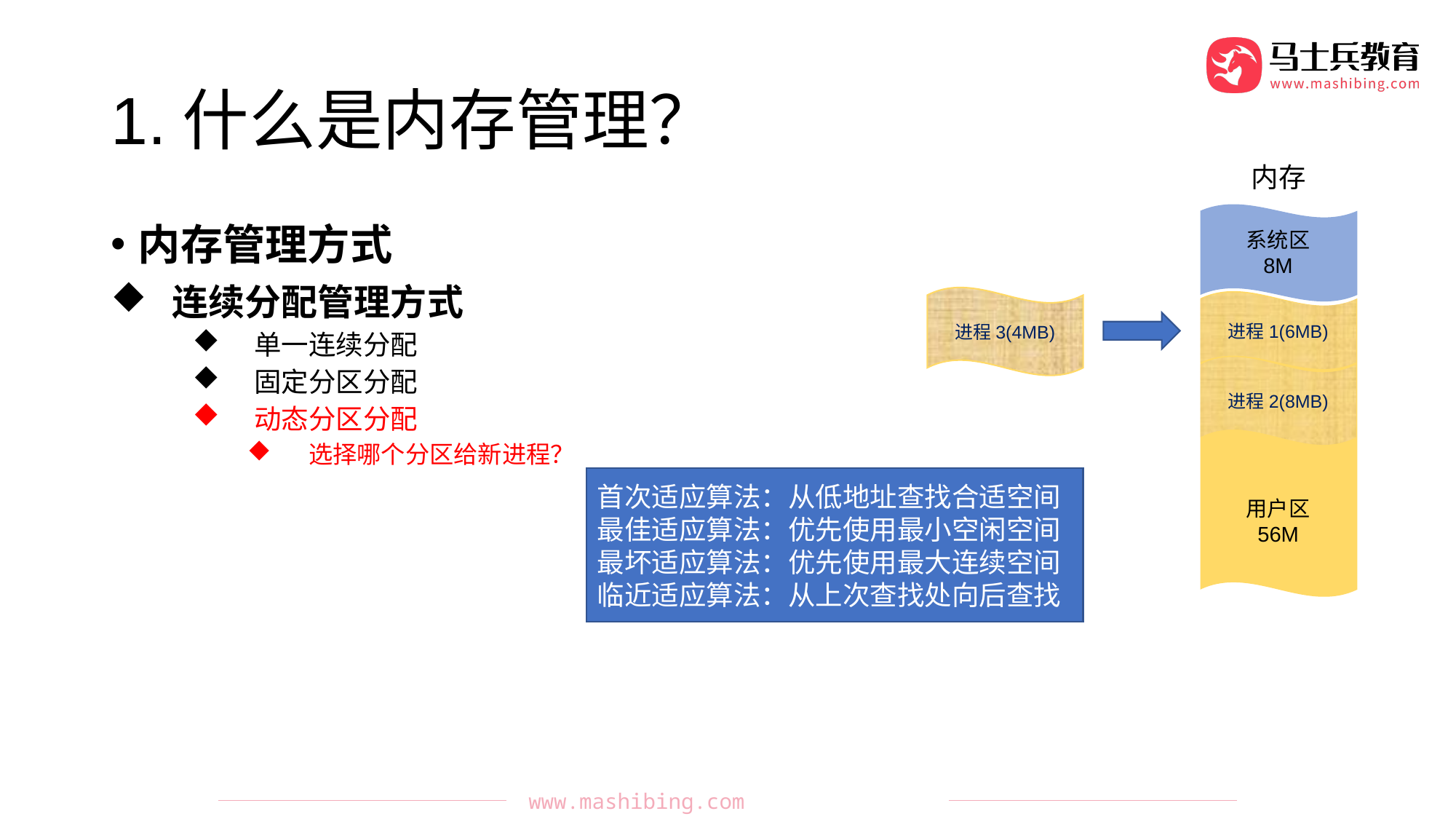

# 1.什么是内存管理？
内存

系统区
8M

用户区
56M
内存管理方式
连续分配管理方式
单一连续分配
固定分区分配
动态分区分配
选择哪个分区给新进程？

进程3(4MB)
进程1(6MB)

进程2(8MB)
首次适应算法：从低地址查找合适空间
最佳适应算法：优先使用最小空闲空间
最坏适应算法：优先使用最大连续空间
临近适应算法：从上次查找处向后查找